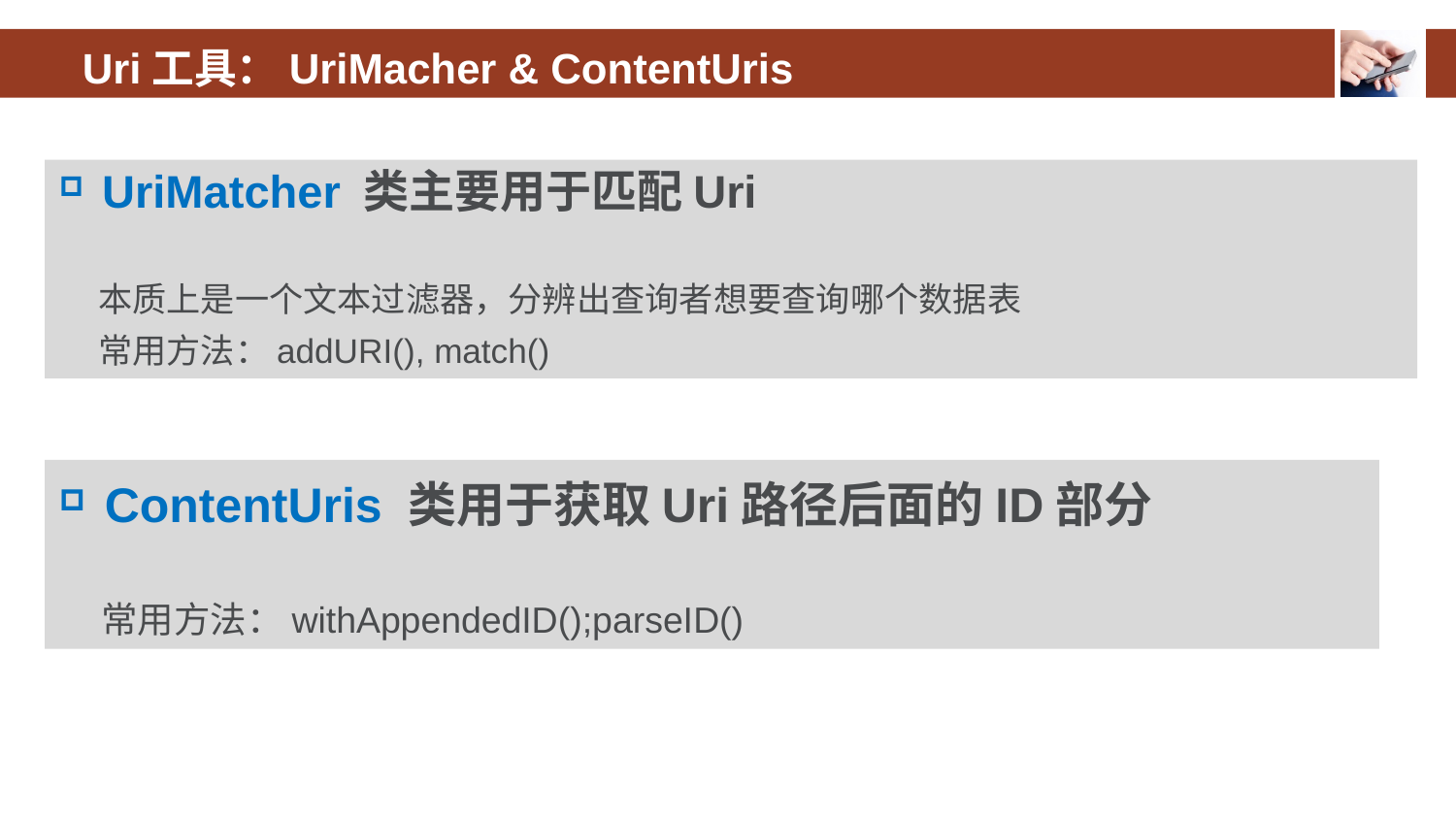

# Uri工具：UriMacher & ContentUris
UriMatcher 类主要用于匹配Uri

    本质上是一个文本过滤器，分辨出查询者想要查询哪个数据表
    常用方法：addURI(), match()
ContentUris 类用于获取Uri路径后面的ID部分

    常用方法：withAppendedID();parseID()